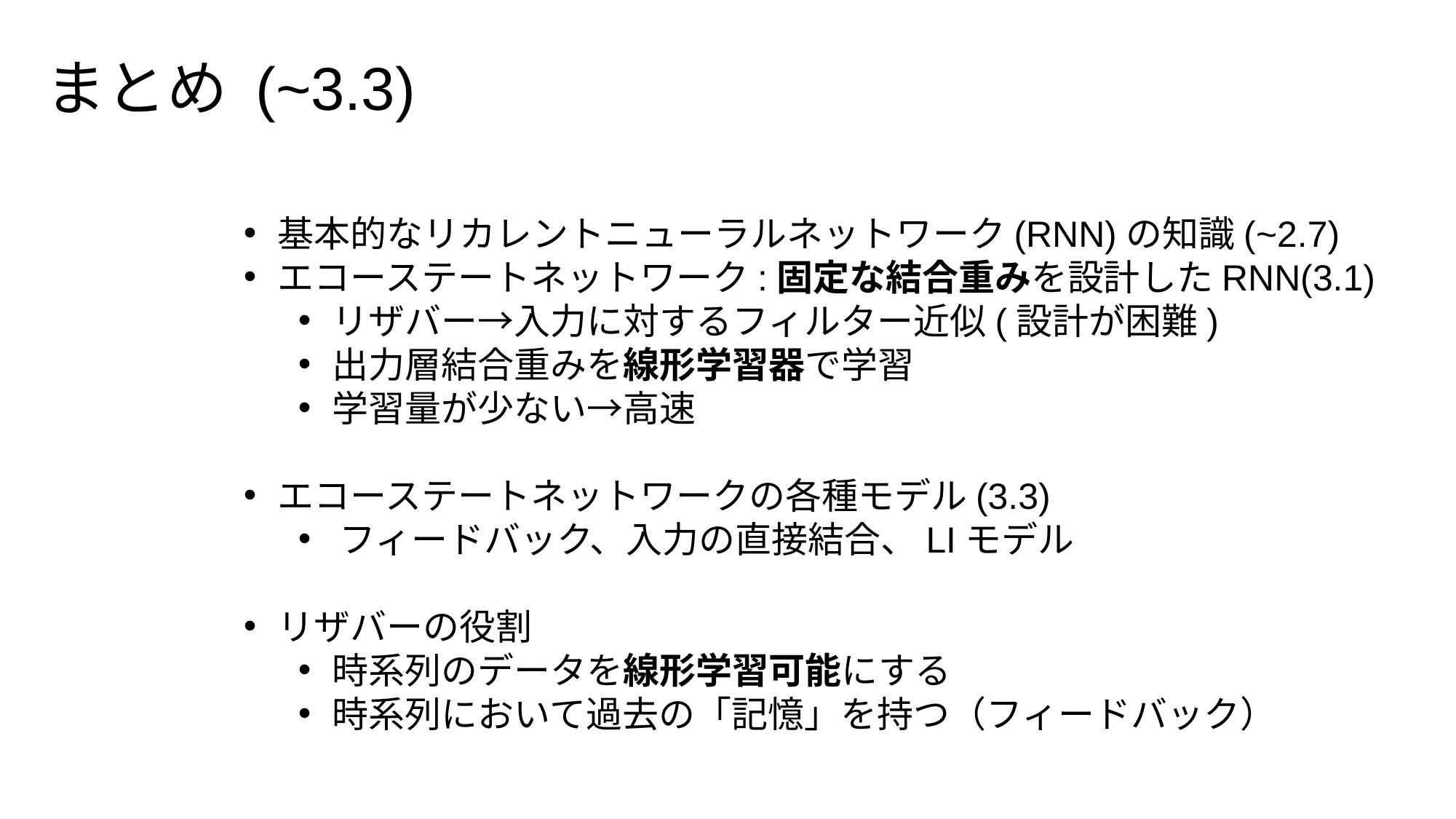

まとめ (~3.3)
基本的なリカレントニューラルネットワーク(RNN)の知識(~2.7)
エコーステートネットワーク:固定な結合重みを設計したRNN(3.1)
リザバー→入力に対するフィルター近似(設計が困難)
出力層結合重みを線形学習器で学習
学習量が少ない→高速

エコーステートネットワークの各種モデル(3.3)
フィードバック、入力の直接結合、LIモデル

リザバーの役割
時系列のデータを線形学習可能にする
時系列において過去の「記憶」を持つ（フィードバック）